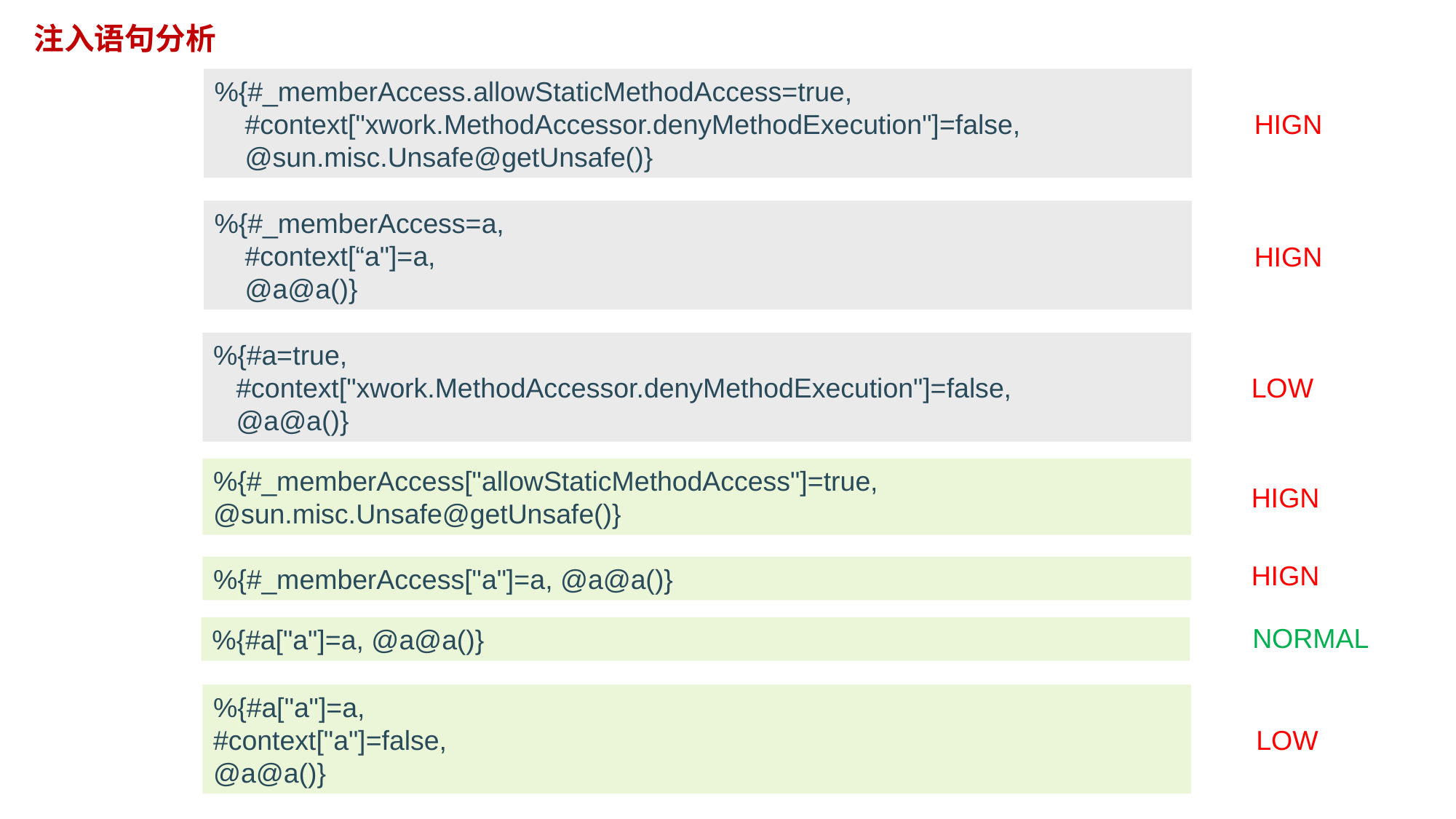

注入语句分析
%{#_memberAccess.allowStaticMethodAccess=true,
    #context["xwork.MethodAccessor.denyMethodExecution"]=false,
    @sun.misc.Unsafe@getUnsafe()}
HIGN
%{#_memberAccess=a,
    #context[“a"]=a,
    @a@a()}
HIGN
%{#a=true,
   #context["xwork.MethodAccessor.denyMethodExecution"]=false,
   @a@a()}
LOW
%{#_memberAccess["allowStaticMethodAccess"]=true,
@sun.misc.Unsafe@getUnsafe()}
HIGN
HIGN
%{#_memberAccess["a"]=a, @a@a()}
NORMAL
%{#a["a"]=a, @a@a()}
%{#a["a"]=a,
#context["a"]=false,
@a@a()}
LOW